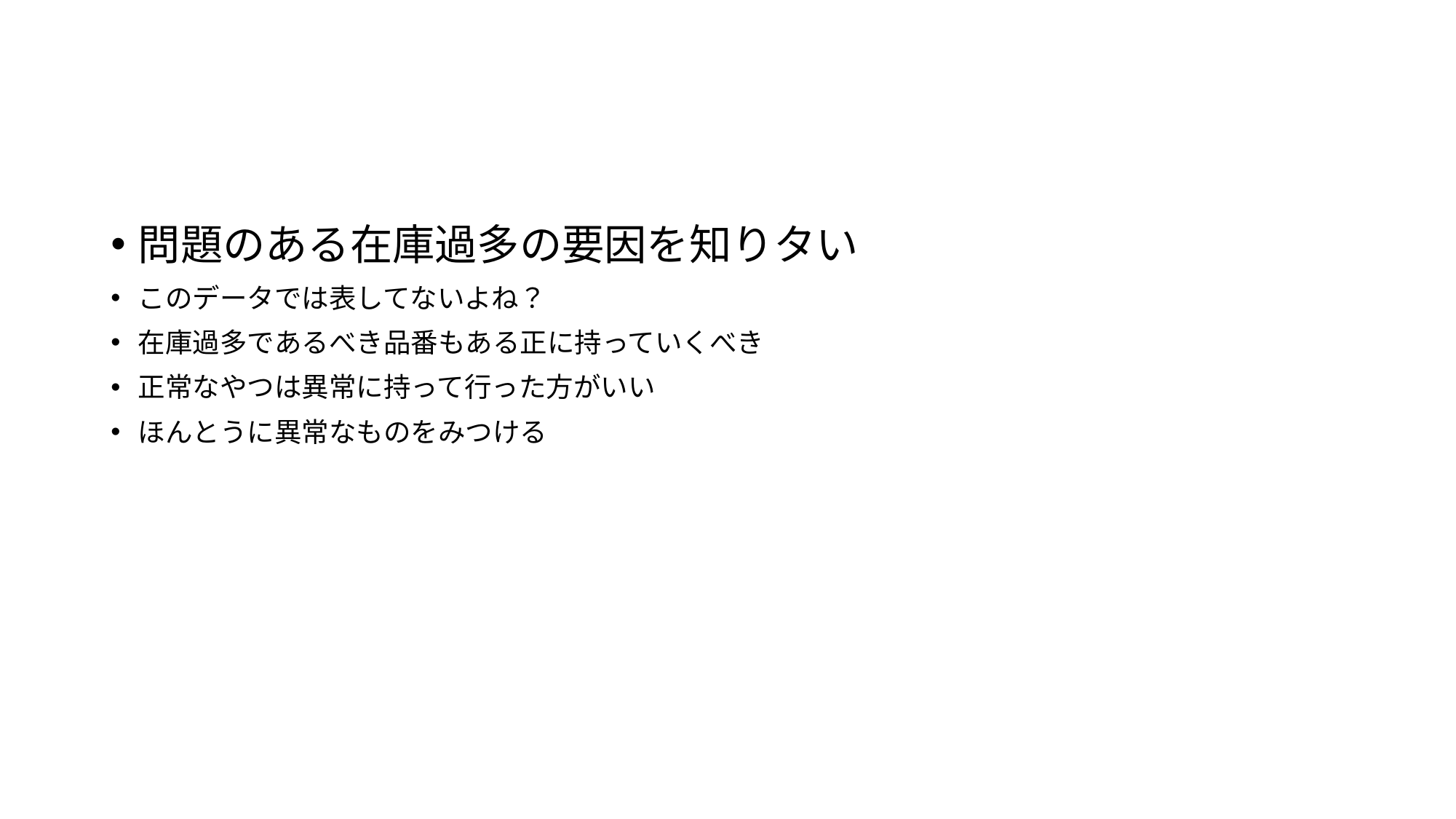

#
問題のある在庫過多の要因を知りタい
このデータでは表してないよね？
在庫過多であるべき品番もある正に持っていくべき
正常なやつは異常に持って行った方がいい
ほんとうに異常なものをみつける